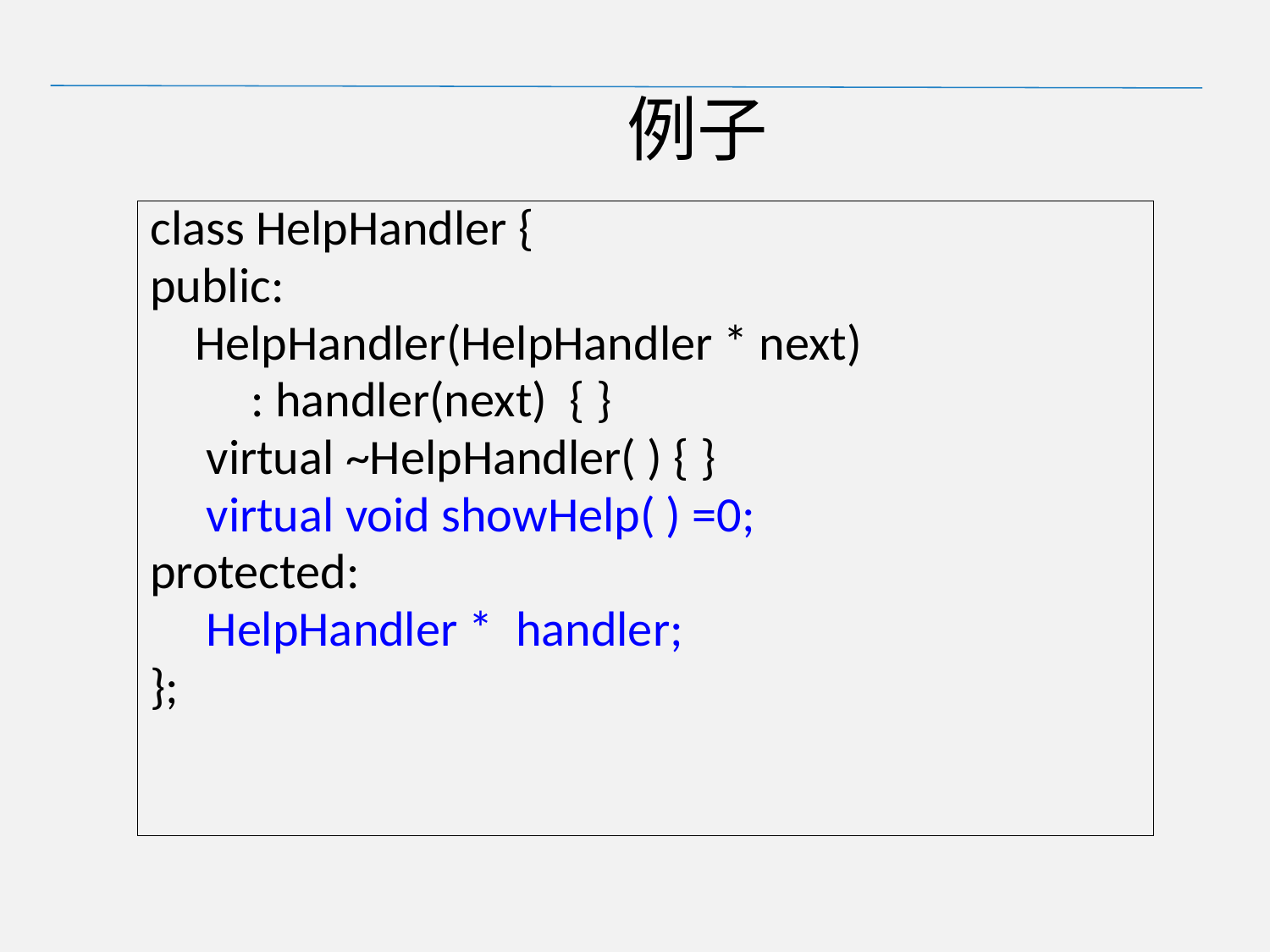

例子
class HelpHandler {
public:
    HelpHandler(HelpHandler * next)
         : handler(next)  { }
     virtual ~HelpHandler( ) { }
     virtual void showHelp( ) =0;
protected:
     HelpHandler *  handler;
};